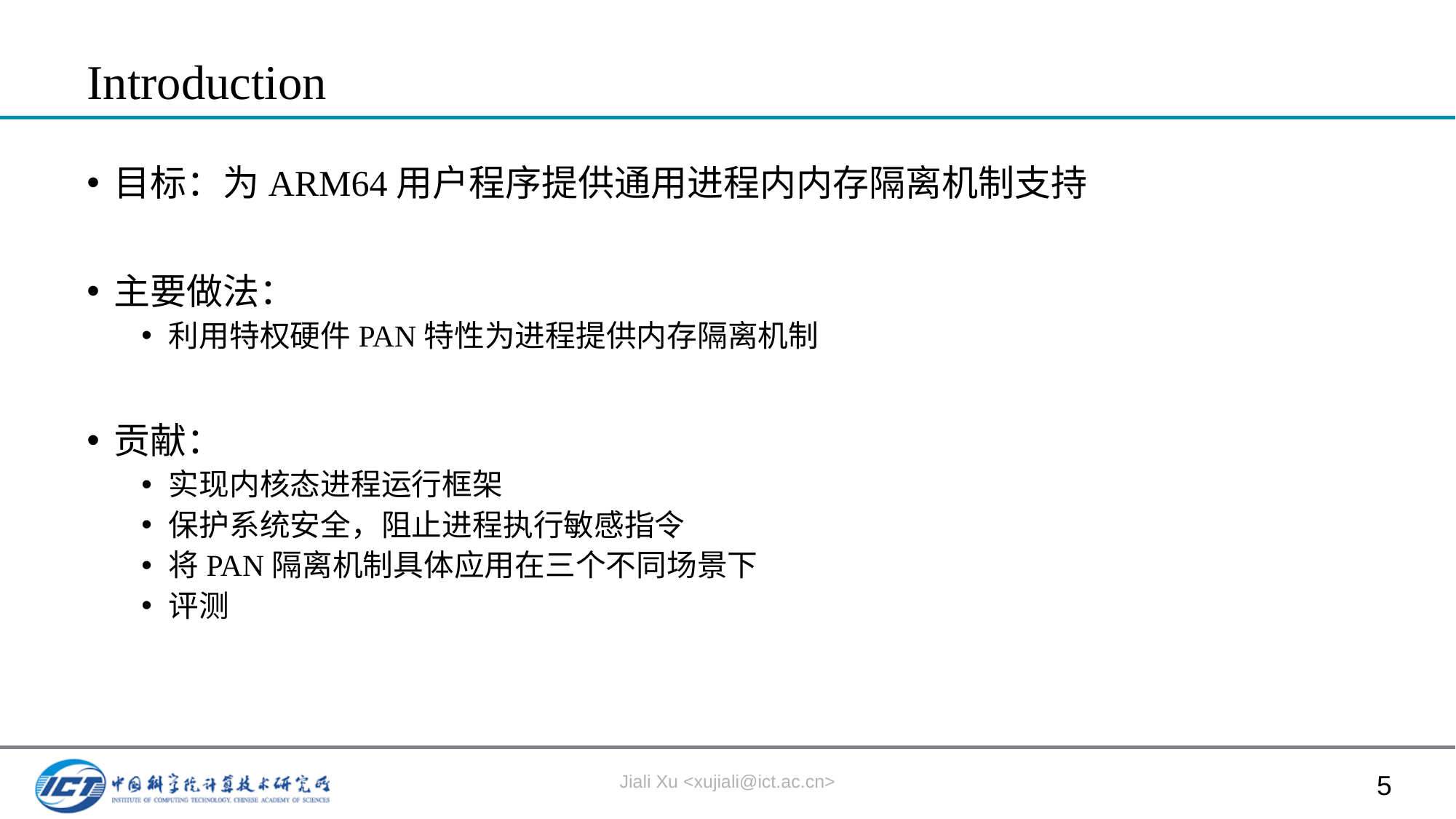

# Introduction
目标：为ARM64用户程序提供通用进程内内存隔离机制支持

主要做法：
利用特权硬件PAN特性为进程提供内存隔离机制

贡献：
实现内核态进程运行框架
保护系统安全，阻止进程执行敏感指令
将PAN隔离机制具体应用在三个不同场景下
评测

Jiali Xu <xujiali@ict.ac.cn>
5